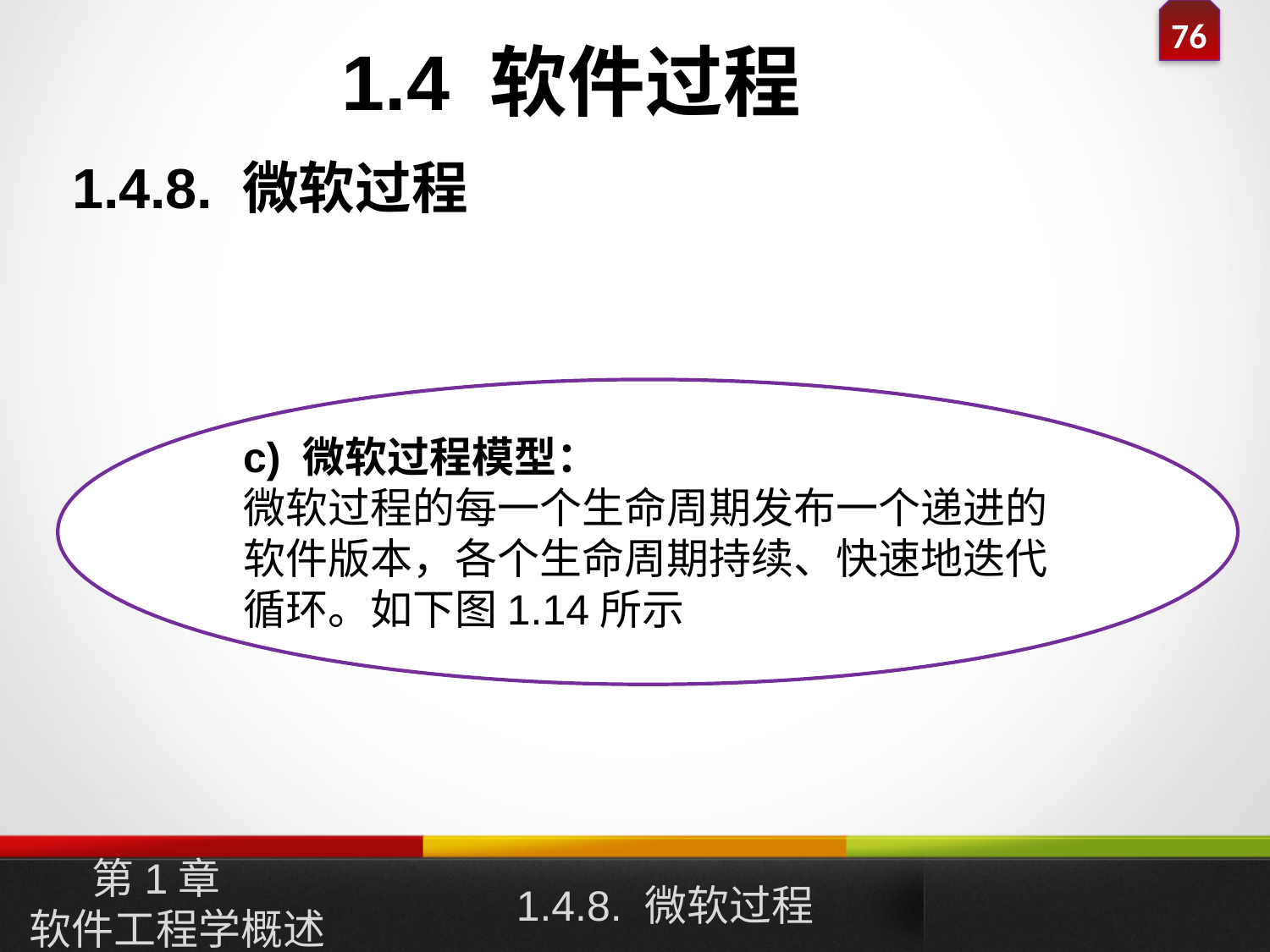

1.4 软件过程
1.4.8. 微软过程
c) 微软过程模型：
微软过程的每一个生命周期发布一个递进的软件版本，各个生命周期持续、快速地迭代循环。如下图1.14所示
1.4.8. 微软过程